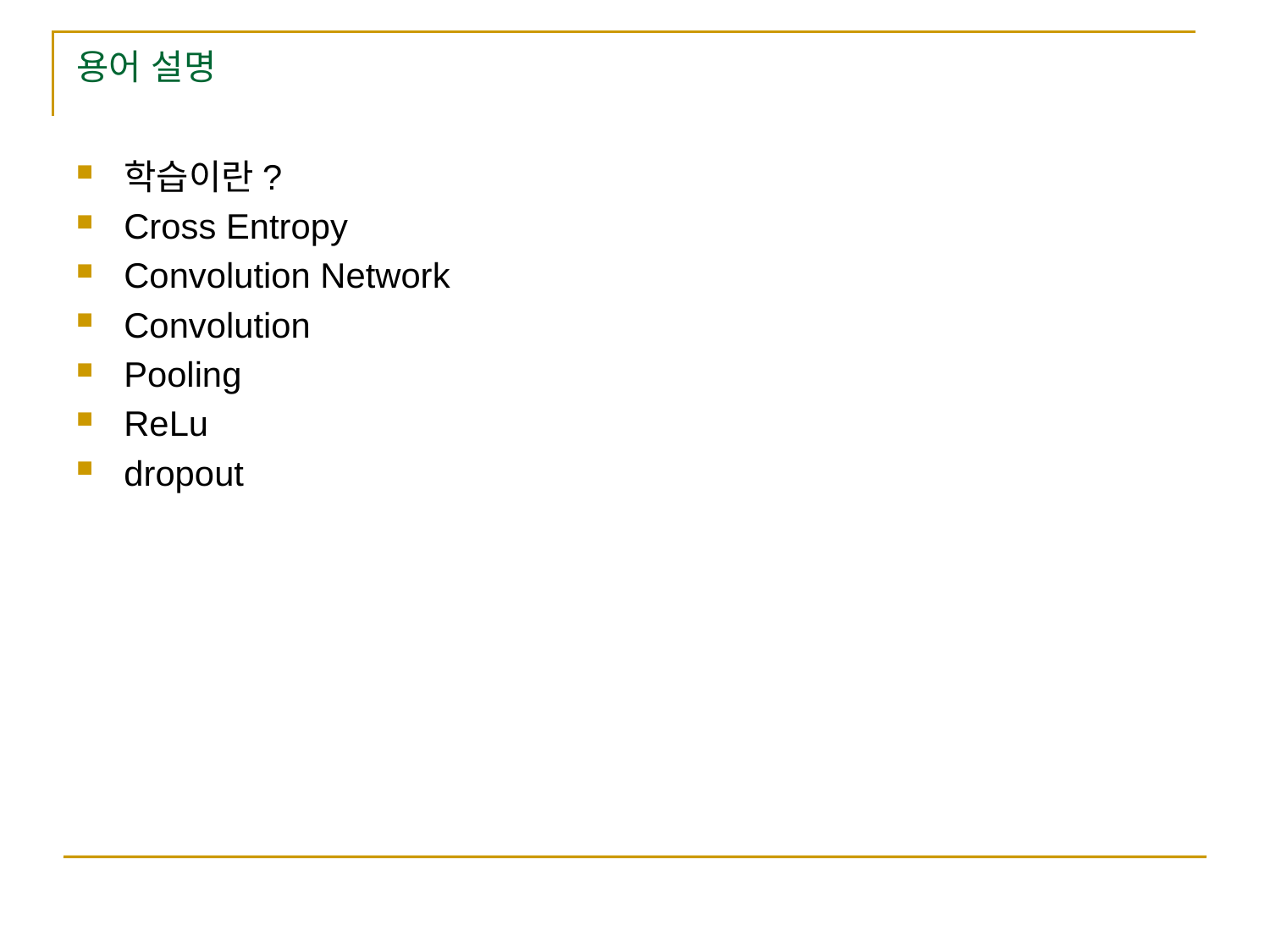

# 용어 설명
학습이란?
Cross Entropy
Convolution Network
Convolution
Pooling
ReLu
dropout